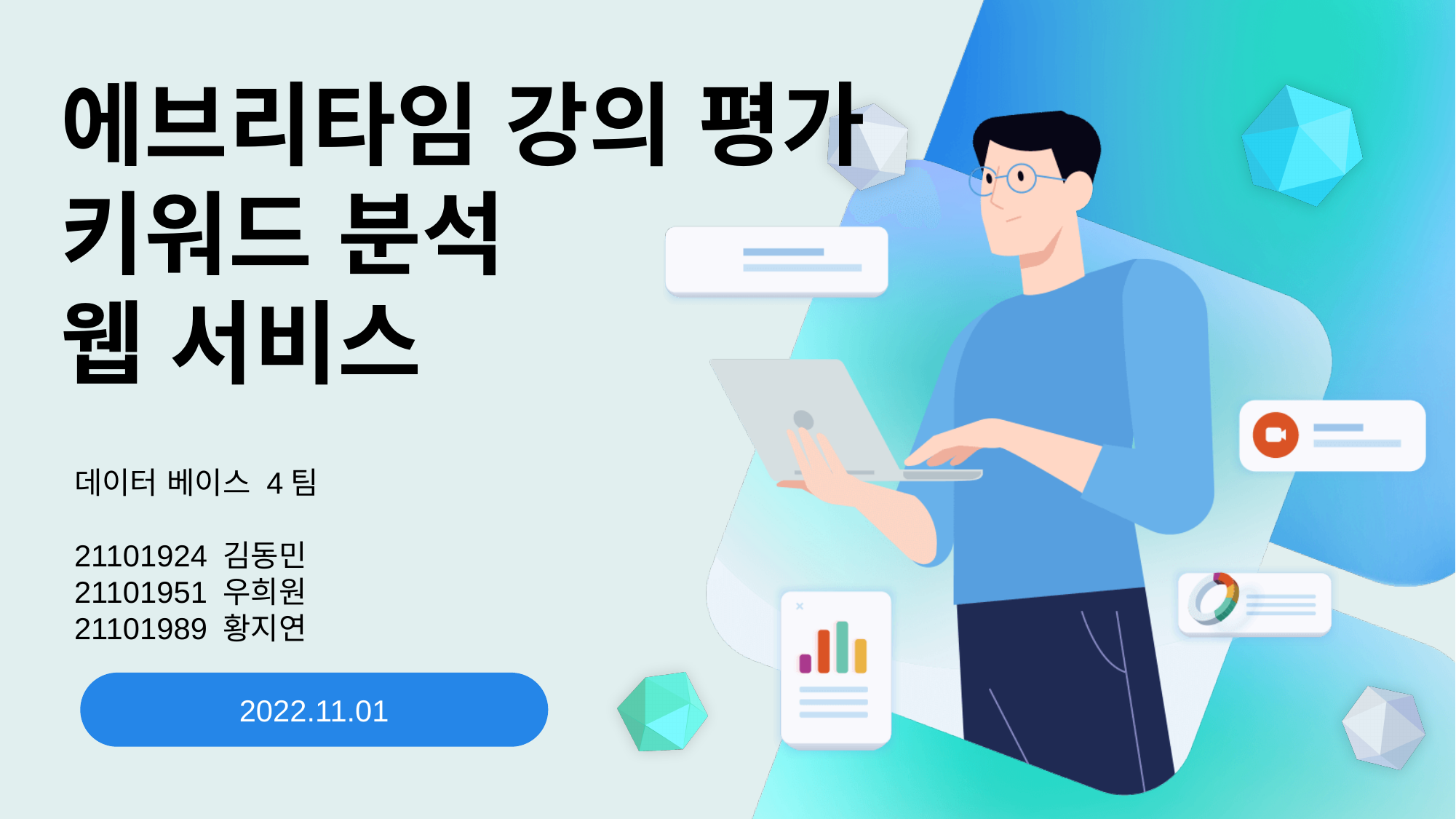

에브리타임 강의 평가
키워드 분석
웹 서비스
데이터 베이스 4팀

21101924 김동민
21101951 우희원
21101989 황지연
2022.11.01